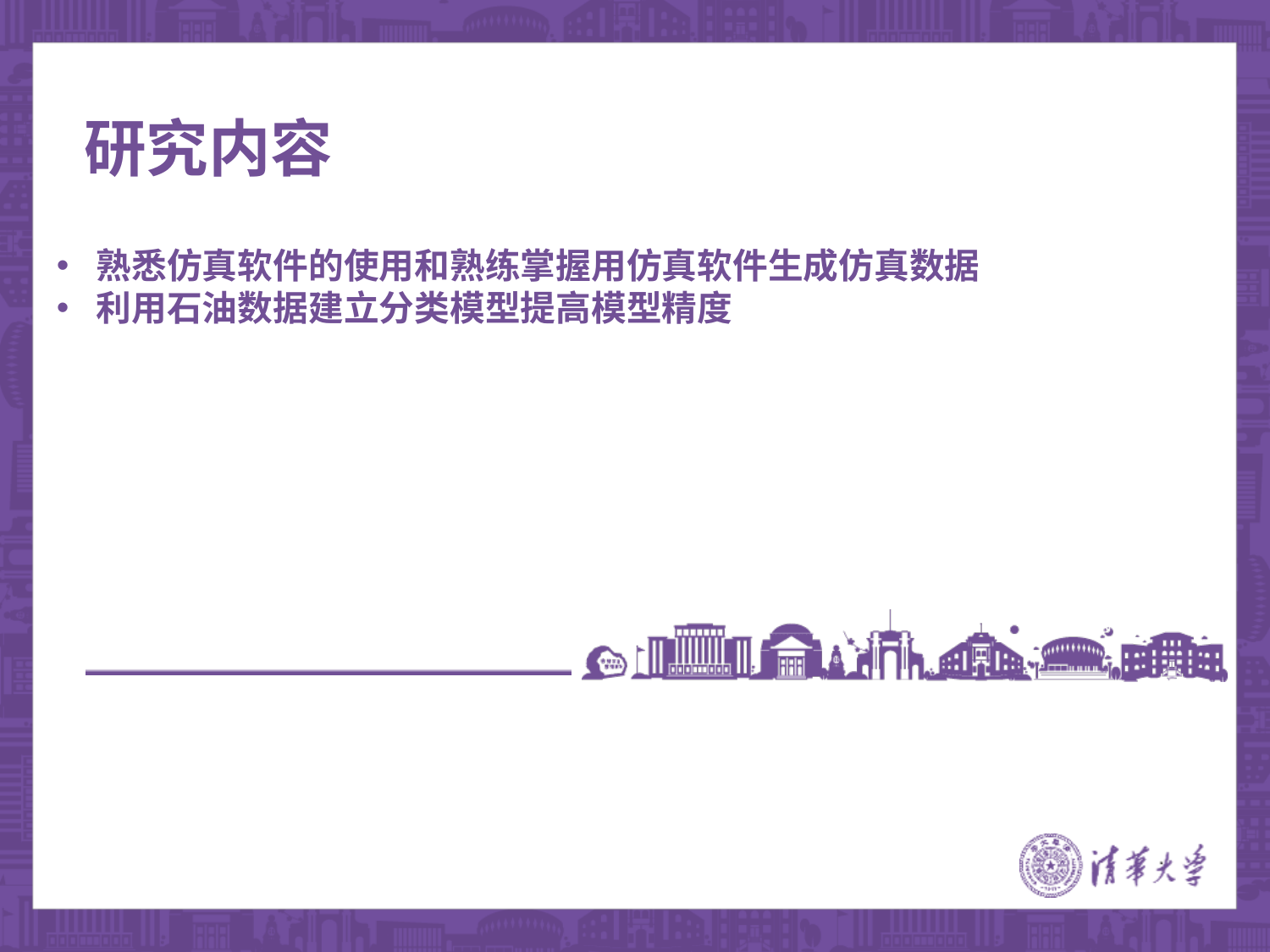

# 研究内容
熟悉仿真软件的使用和熟练掌握用仿真软件生成仿真数据
利用石油数据建立分类模型提高模型精度